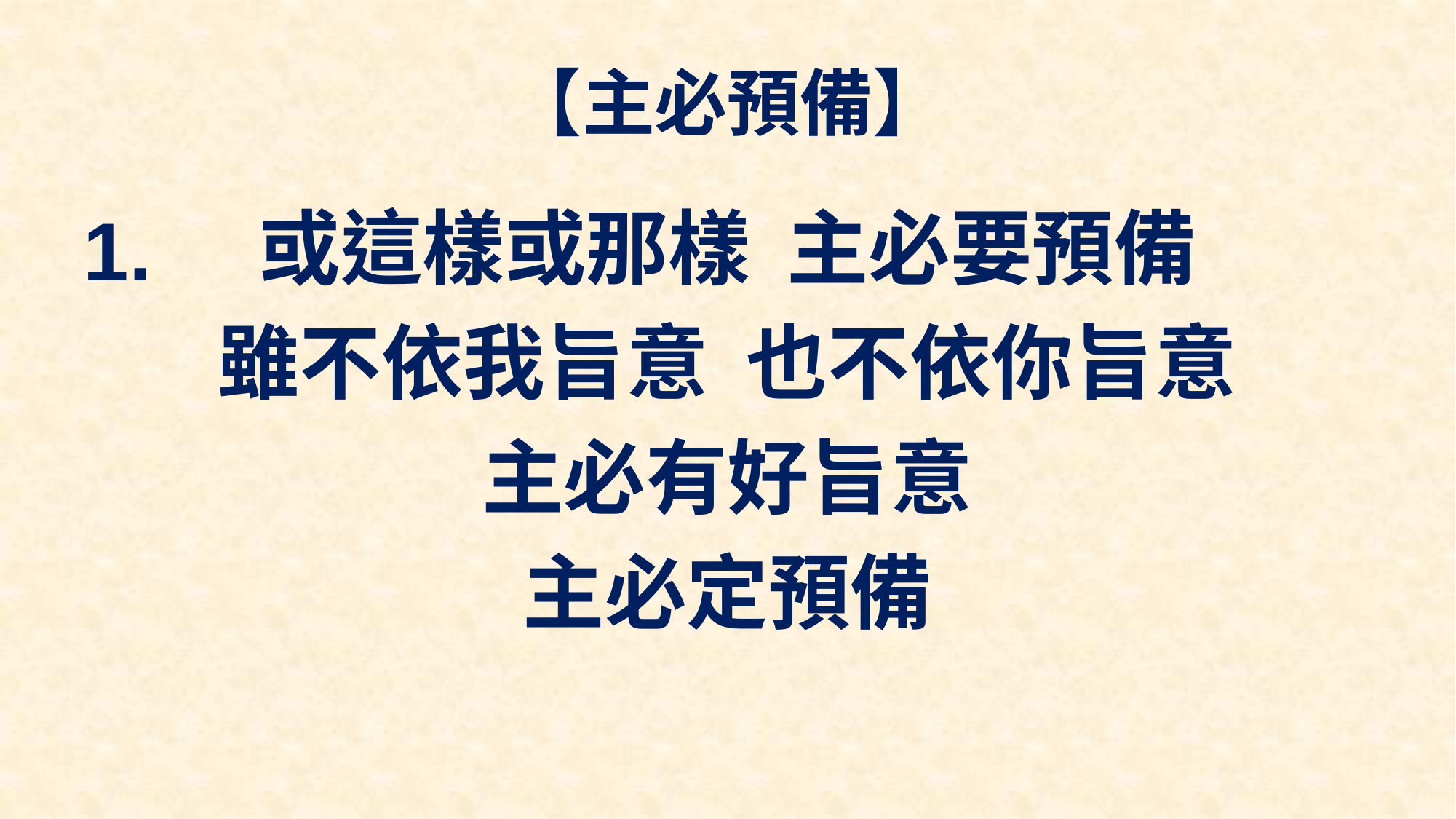

# 【主必預備】
或這樣或那樣  主必要預備
雖不依我旨意  也不依你旨意
主必有好旨意
主必定預備
1.